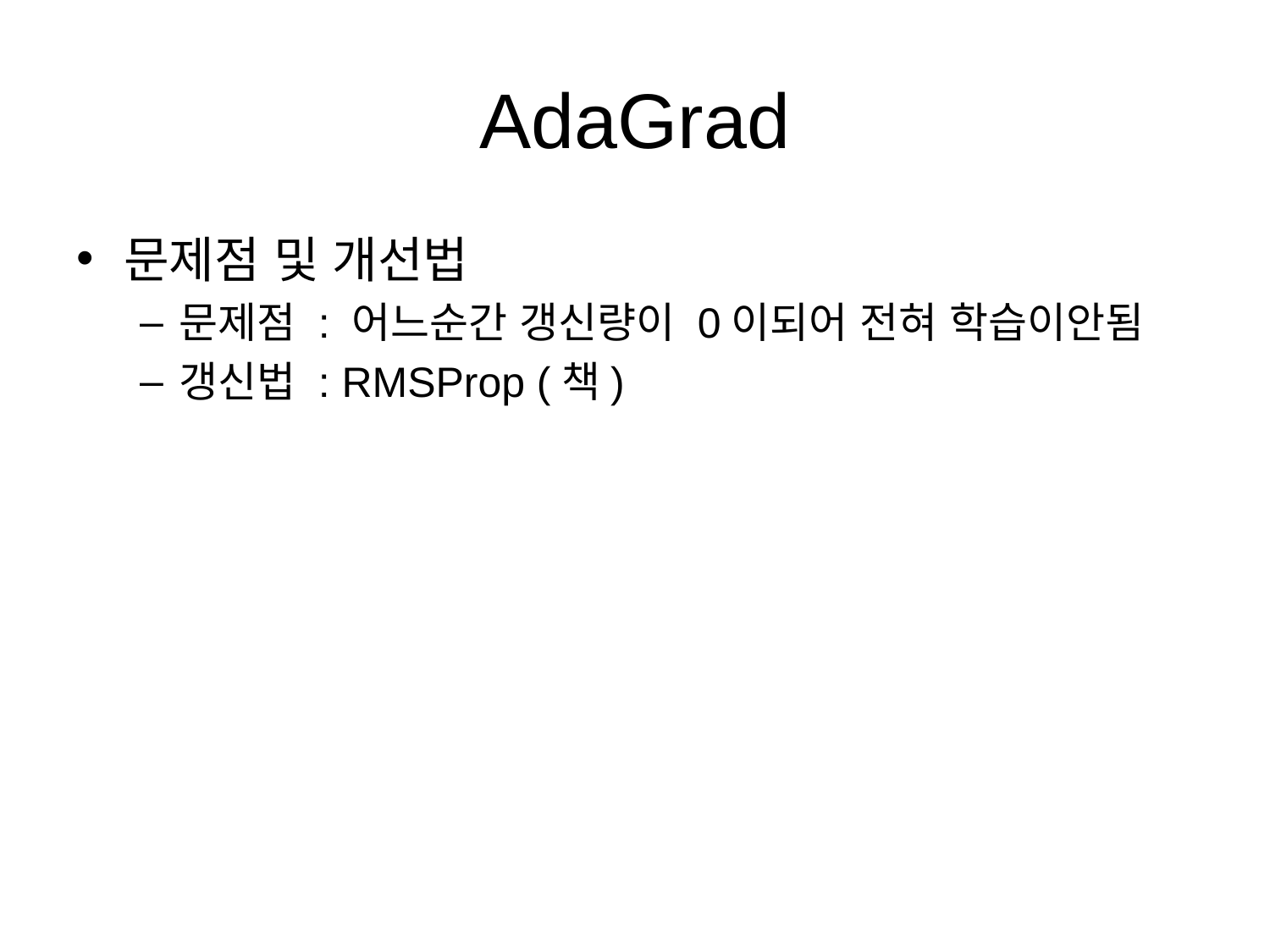

# AdaGrad
문제점 및 개선법
문제점 : 어느순간 갱신량이 0이되어 전혀 학습이안됨
갱신법 : RMSProp (책)